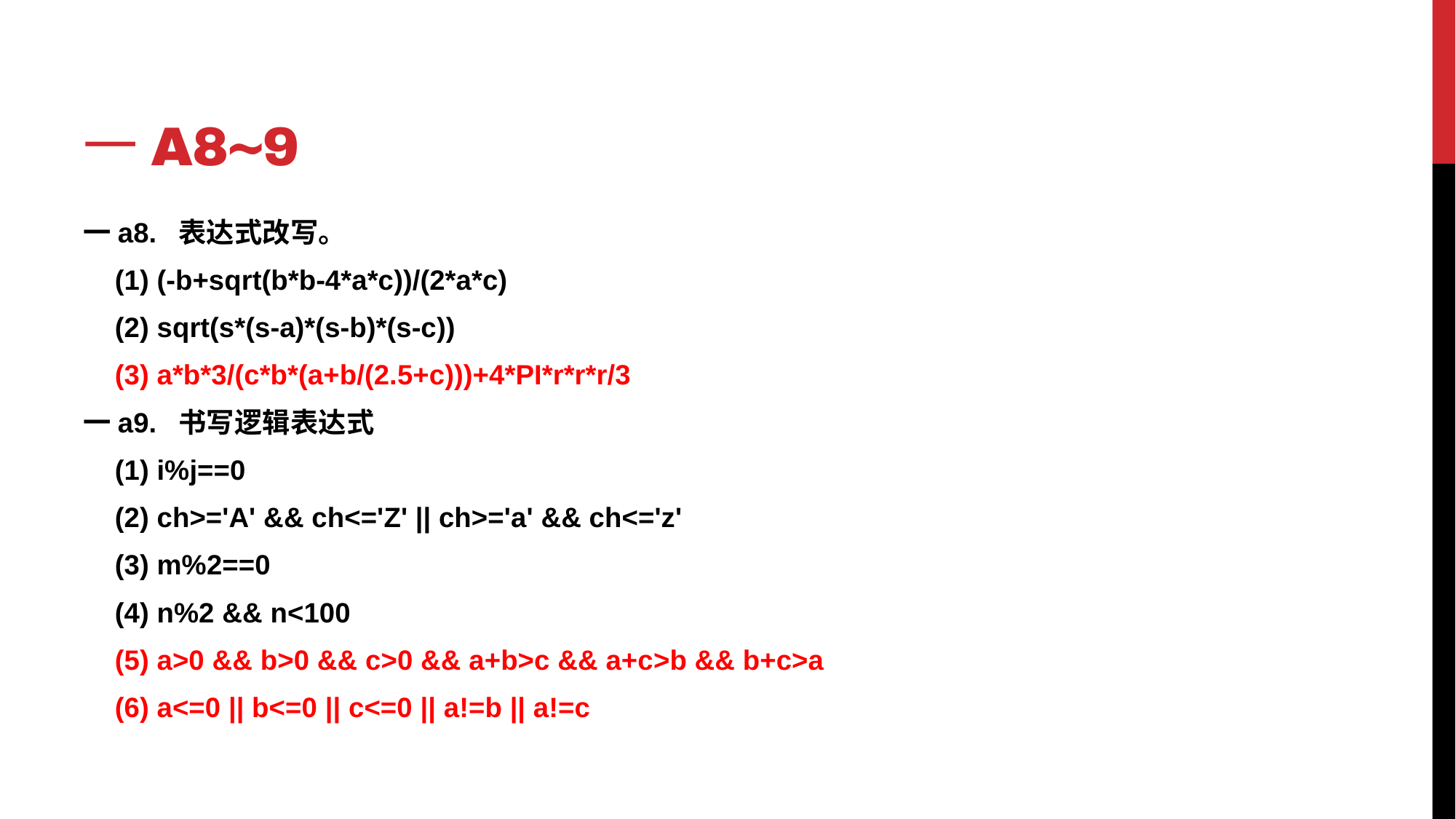

# 一a8~9
一a8.  表达式改写。
    (1) (-b+sqrt(b*b-4*a*c))/(2*a*c)
    (2) sqrt(s*(s-a)*(s-b)*(s-c))
    (3) a*b*3/(c*b*(a+b/(2.5+c)))+4*PI*r*r*r/3
一a9.  书写逻辑表达式
    (1) i%j==0
    (2) ch>='A' && ch<='Z' || ch>='a' && ch<='z'
    (3) m%2==0
    (4) n%2 && n<100
    (5) a>0 && b>0 && c>0 && a+b>c && a+c>b && b+c>a
    (6) a<=0 || b<=0 || c<=0 || a!=b || a!=c